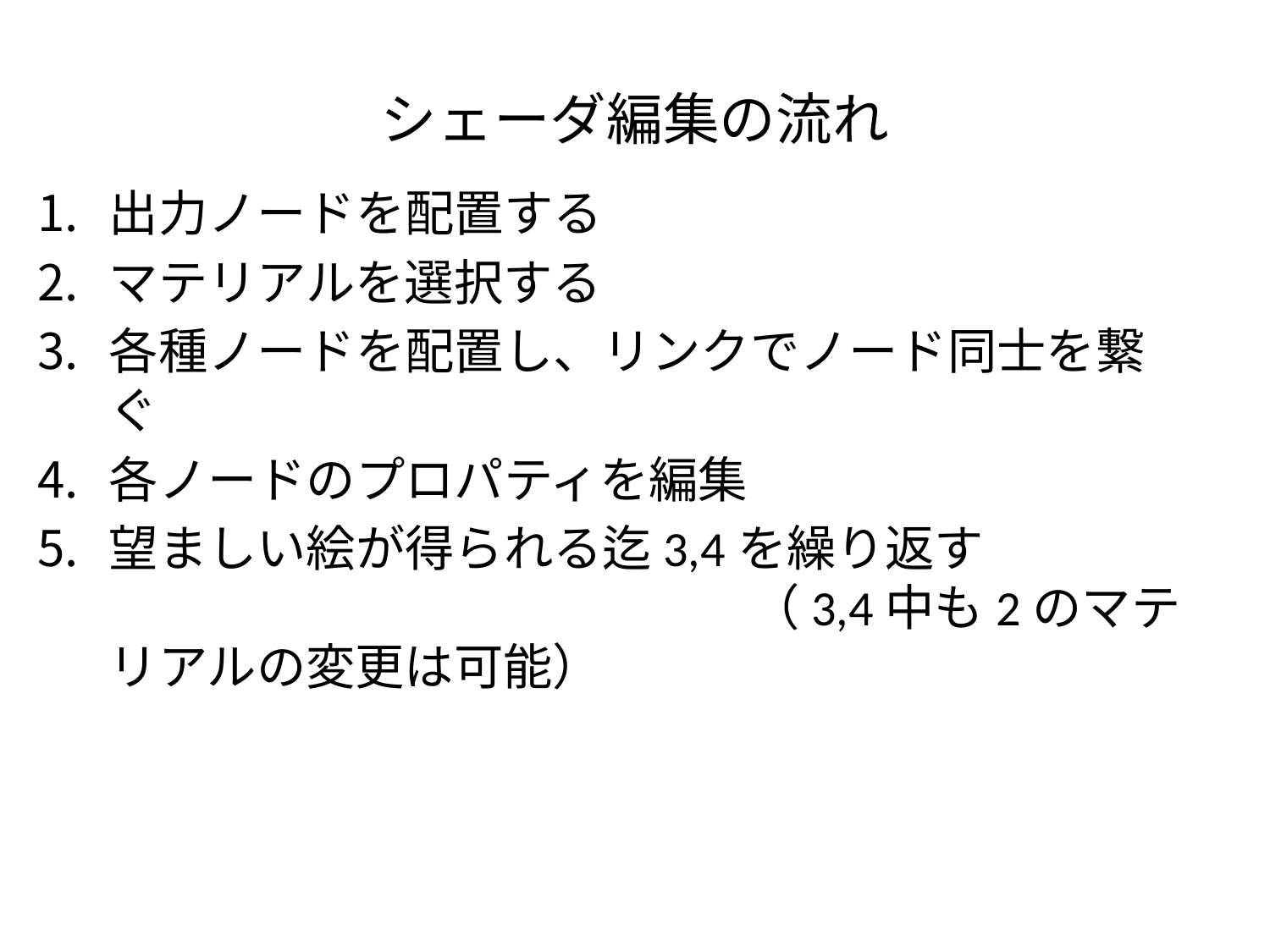

# シェーダ編集の流れ
出力ノードを配置する
マテリアルを選択する
各種ノードを配置し、リンクでノード同士を繋ぐ
各ノードのプロパティを編集
望ましい絵が得られる迄3,4を繰り返す　　　　　　　　　　　　　　　　　（3,4中も2のマテリアルの変更は可能）